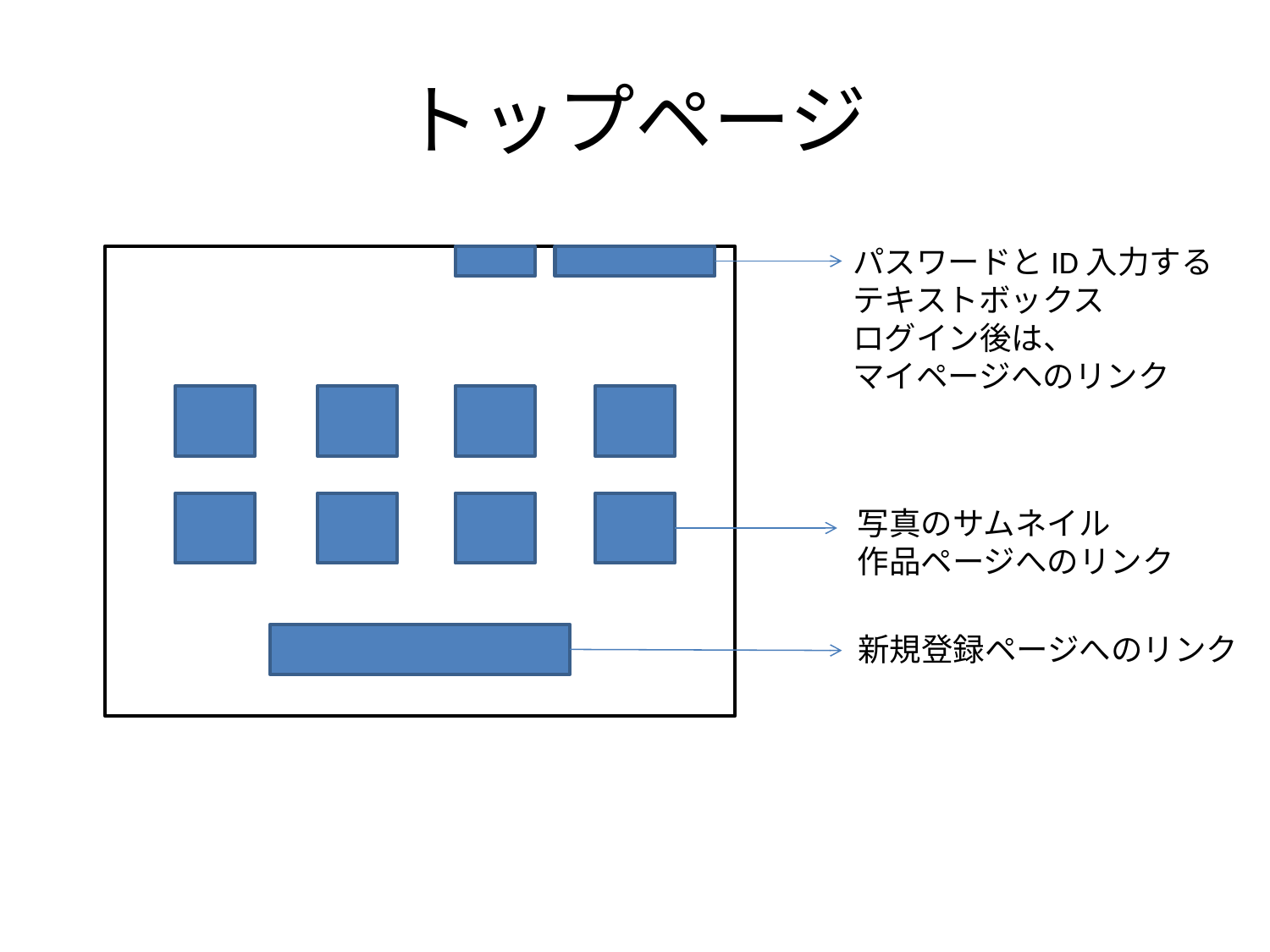

# トップページ
パスワードとID入力する
テキストボックス
ログイン後は、
マイページへのリンク

写真のサムネイル
作品ページへのリンク
新規登録ページへのリンク